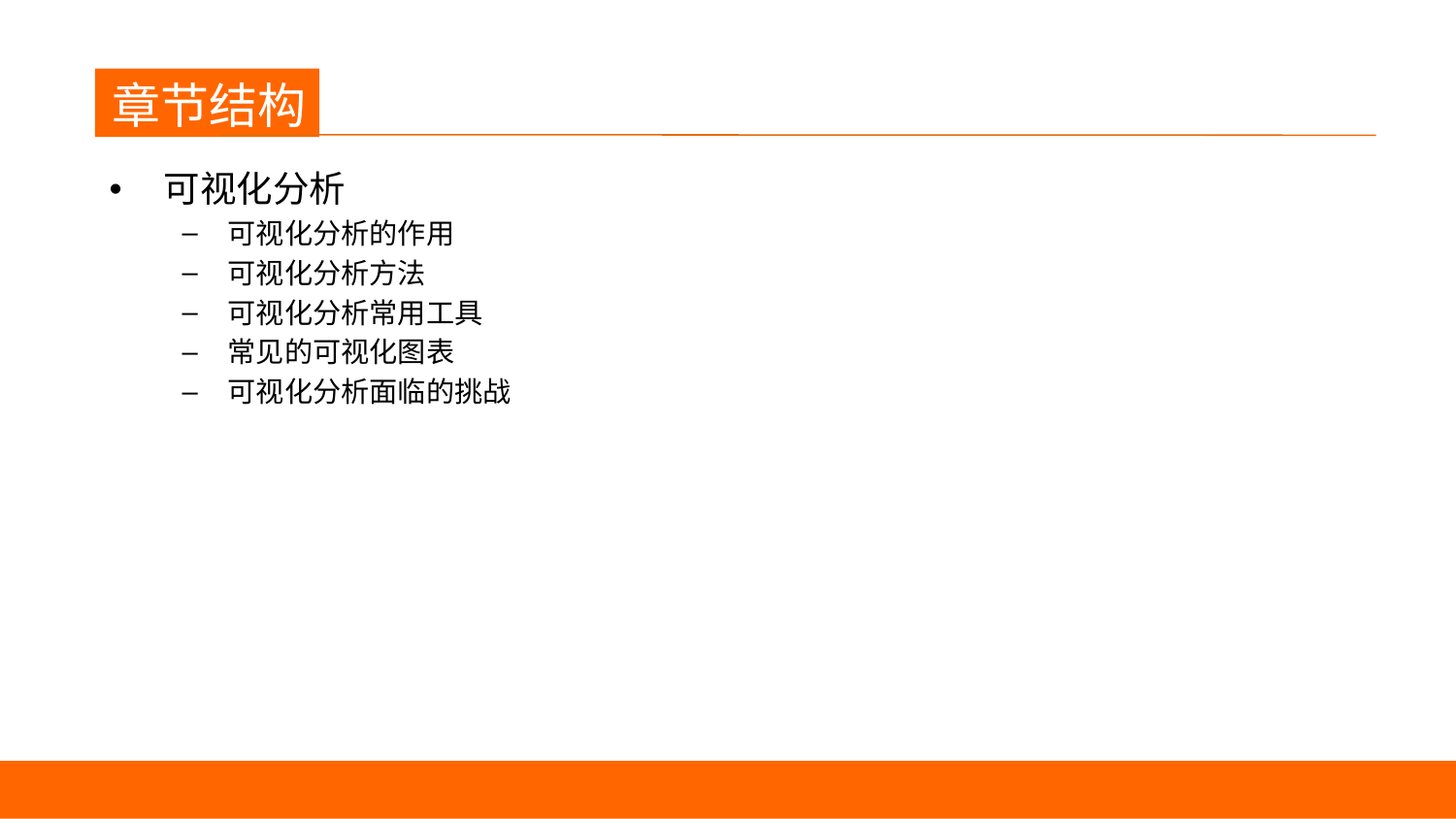

章节结构
可视化分析
可视化分析的作用
可视化分析方法
可视化分析常用工具
常见的可视化图表
可视化分析面临的挑战